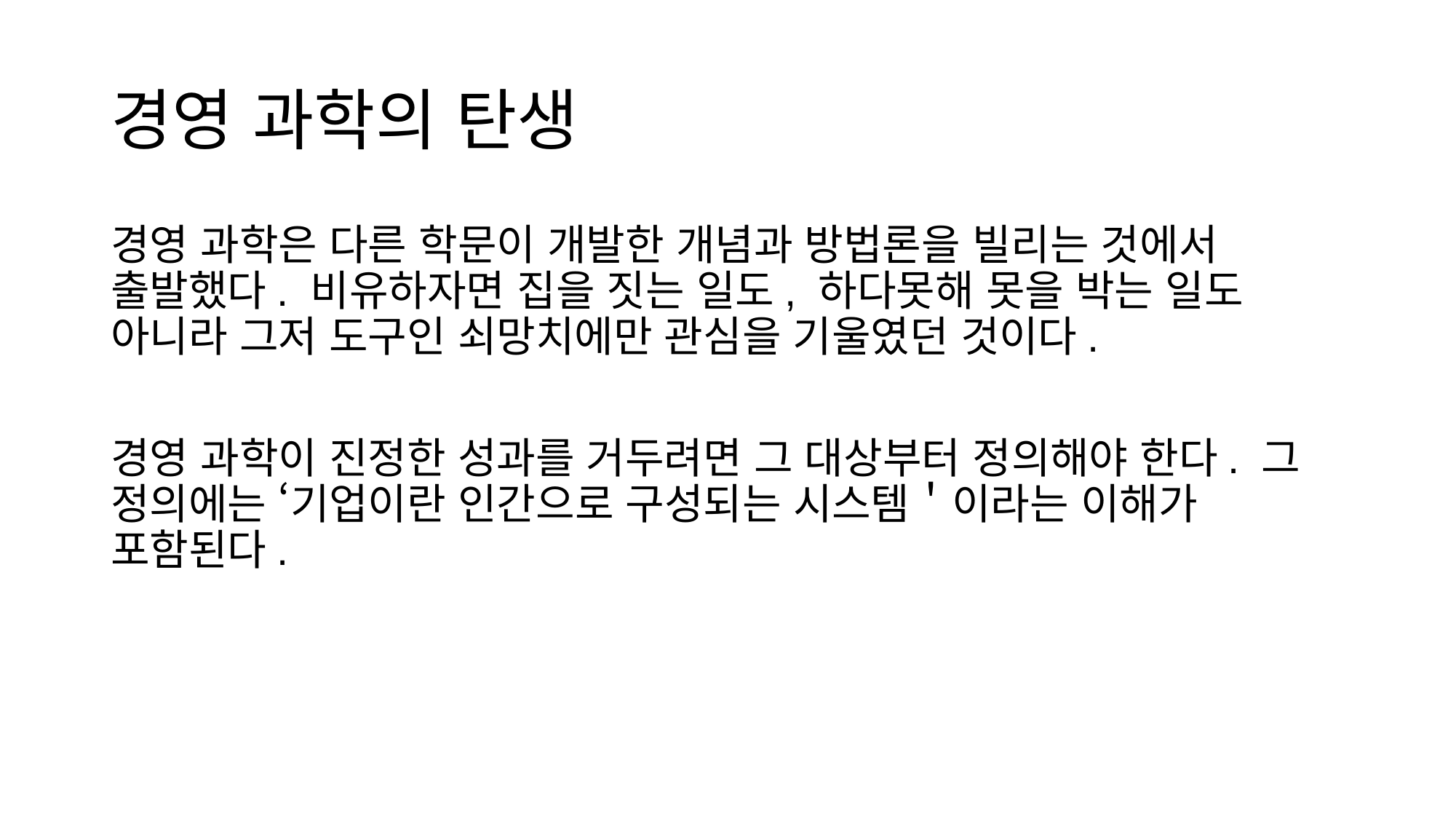

# 경영 과학의 탄생
경영 과학은 다른 학문이 개발한 개념과 방법론을 빌리는 것에서 출발했다. 비유하자면 집을 짓는 일도, 하다못해 못을 박는 일도 아니라 그저 도구인 쇠망치에만 관심을 기울였던 것이다.

경영 과학이 진정한 성과를 거두려면 그 대상부터 정의해야 한다. 그 정의에는 ‘기업이란 인간으로 구성되는 시스템＇이라는 이해가 포함된다.